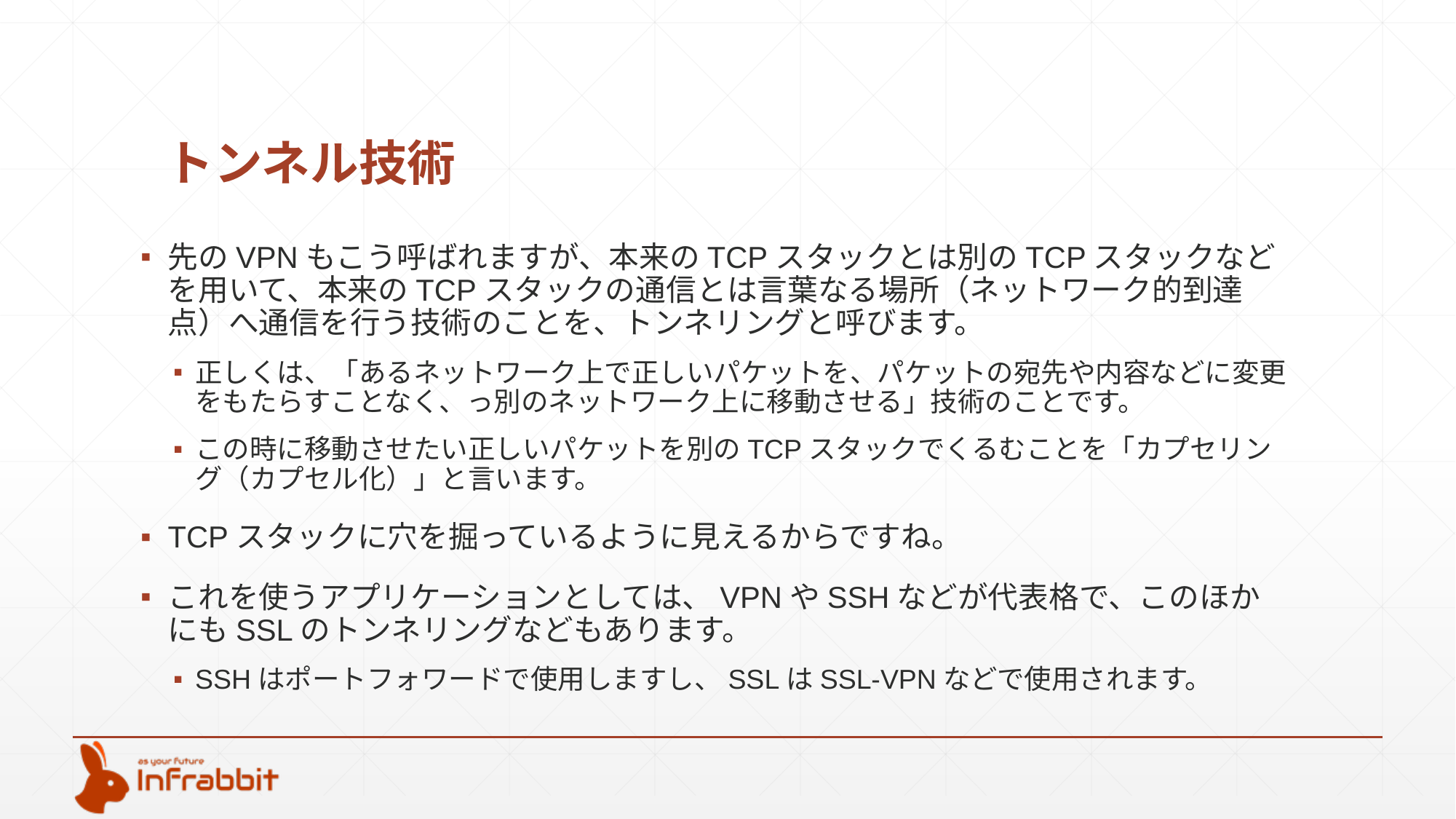

# トンネル技術
先のVPNもこう呼ばれますが、本来のTCPスタックとは別のTCPスタックなどを用いて、本来のTCPスタックの通信とは言葉なる場所（ネットワーク的到達点）へ通信を行う技術のことを、トンネリングと呼びます。
正しくは、「あるネットワーク上で正しいパケットを、パケットの宛先や内容などに変更をもたらすことなく、っ別のネットワーク上に移動させる」技術のことです。
この時に移動させたい正しいパケットを別のTCPスタックでくるむことを「カプセリング（カプセル化）」と言います。
TCPスタックに穴を掘っているように見えるからですね。
これを使うアプリケーションとしては、VPNやSSHなどが代表格で、このほかにもSSLのトンネリングなどもあります。
SSHはポートフォワードで使用しますし、SSLはSSL-VPNなどで使用されます。